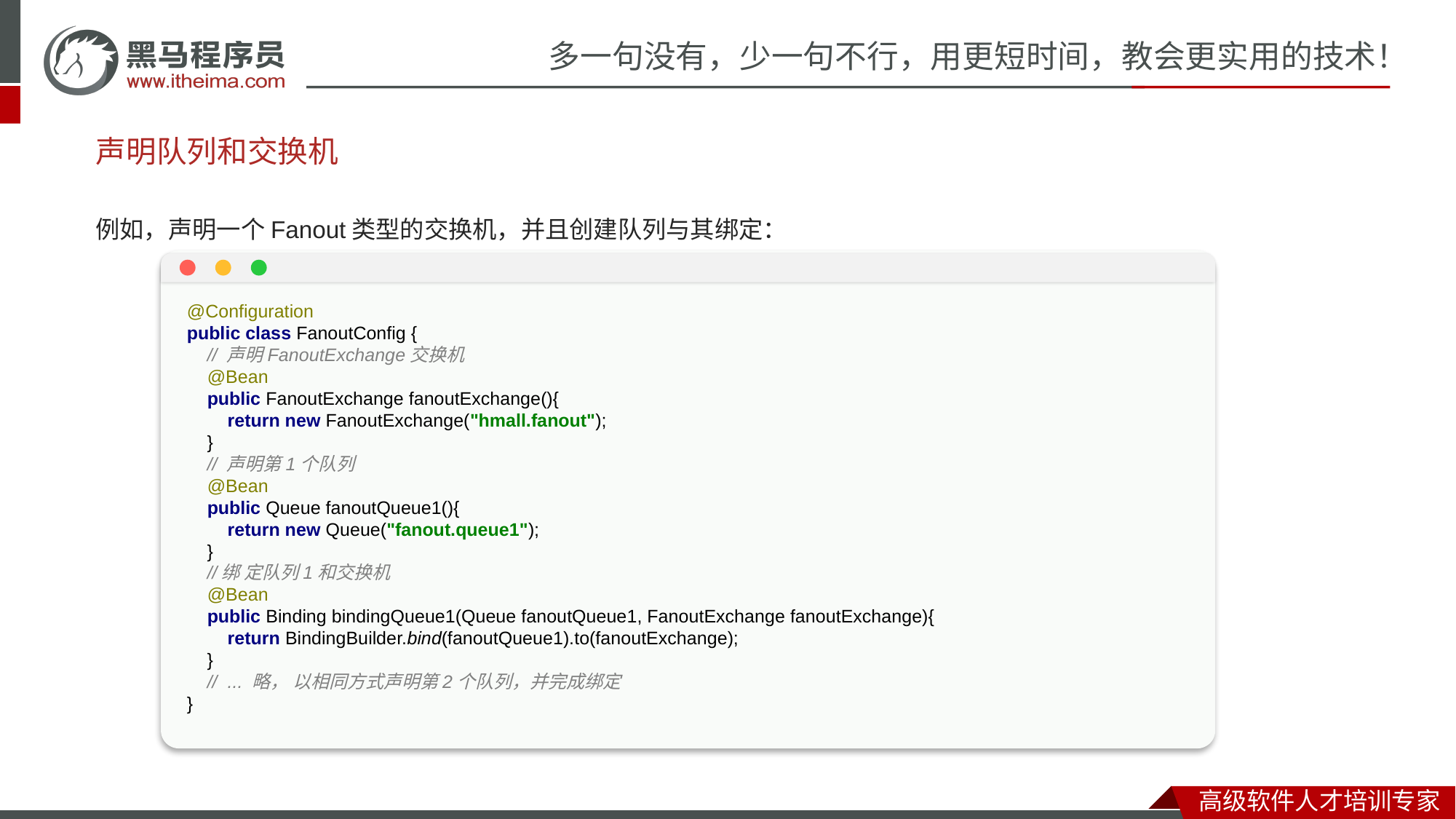

# 声明队列和交换机
例如，声明一个Fanout类型的交换机，并且创建队列与其绑定：

@Configuration
public class FanoutConfig {
    // 声明FanoutExchange交换机
    @Bean
    public FanoutExchange fanoutExchange(){
        return new FanoutExchange("hmall.fanout");
    }
    // 声明第1个队列
    @Bean
    public Queue fanoutQueue1(){
        return new Queue("fanout.queue1");
    }
    //绑 定队列1和交换机
    @Bean
    public Binding bindingQueue1(Queue fanoutQueue1, FanoutExchange fanoutExchange){
        return BindingBuilder.bind(fanoutQueue1).to(fanoutExchange);
    }
    //  ... 略， 以相同方式声明第2个队列，并完成绑定
}